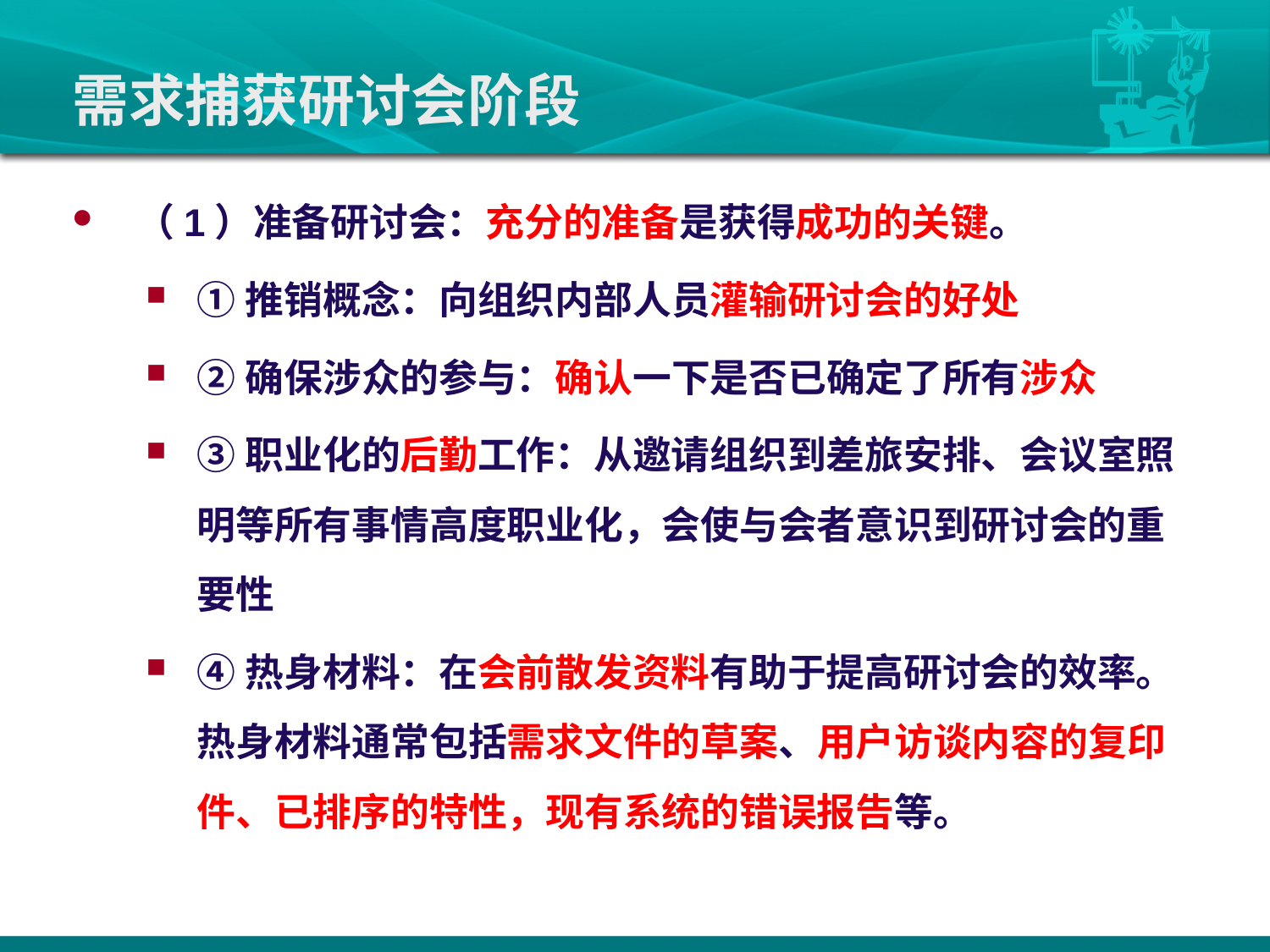

# 需求捕获研讨会阶段
（1）准备研讨会：充分的准备是获得成功的关键。
①推销概念：向组织内部人员灌输研讨会的好处
②确保涉众的参与：确认一下是否已确定了所有涉众
③职业化的后勤工作：从邀请组织到差旅安排、会议室照明等所有事情高度职业化，会使与会者意识到研讨会的重要性
④热身材料：在会前散发资料有助于提高研讨会的效率。热身材料通常包括需求文件的草案、用户访谈内容的复印件、已排序的特性，现有系统的错误报告等。